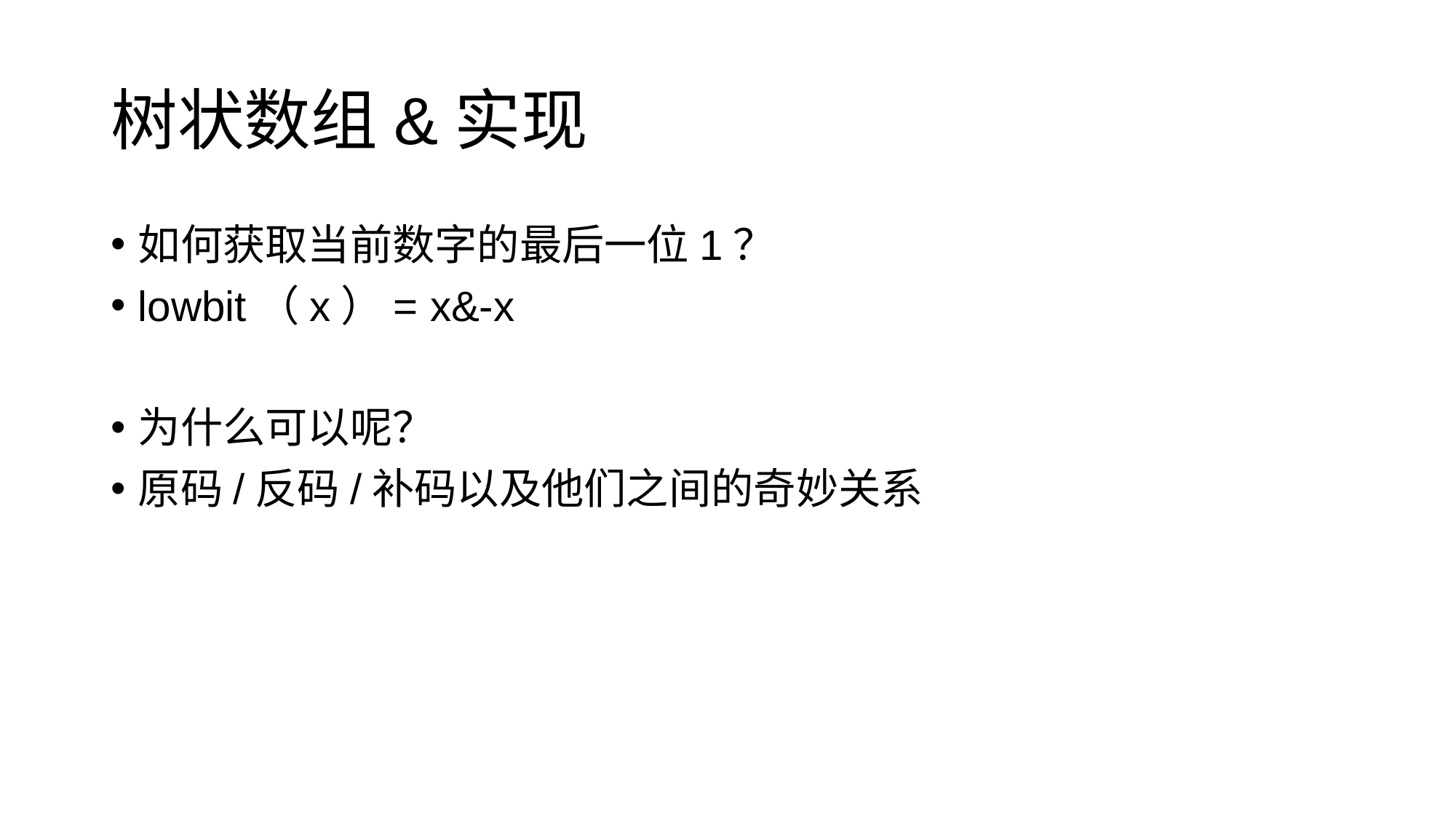

# 树状数组&实现
如何获取当前数字的最后一位1？
lowbit（x）= x&-x

为什么可以呢？
原码/反码/补码以及他们之间的奇妙关系